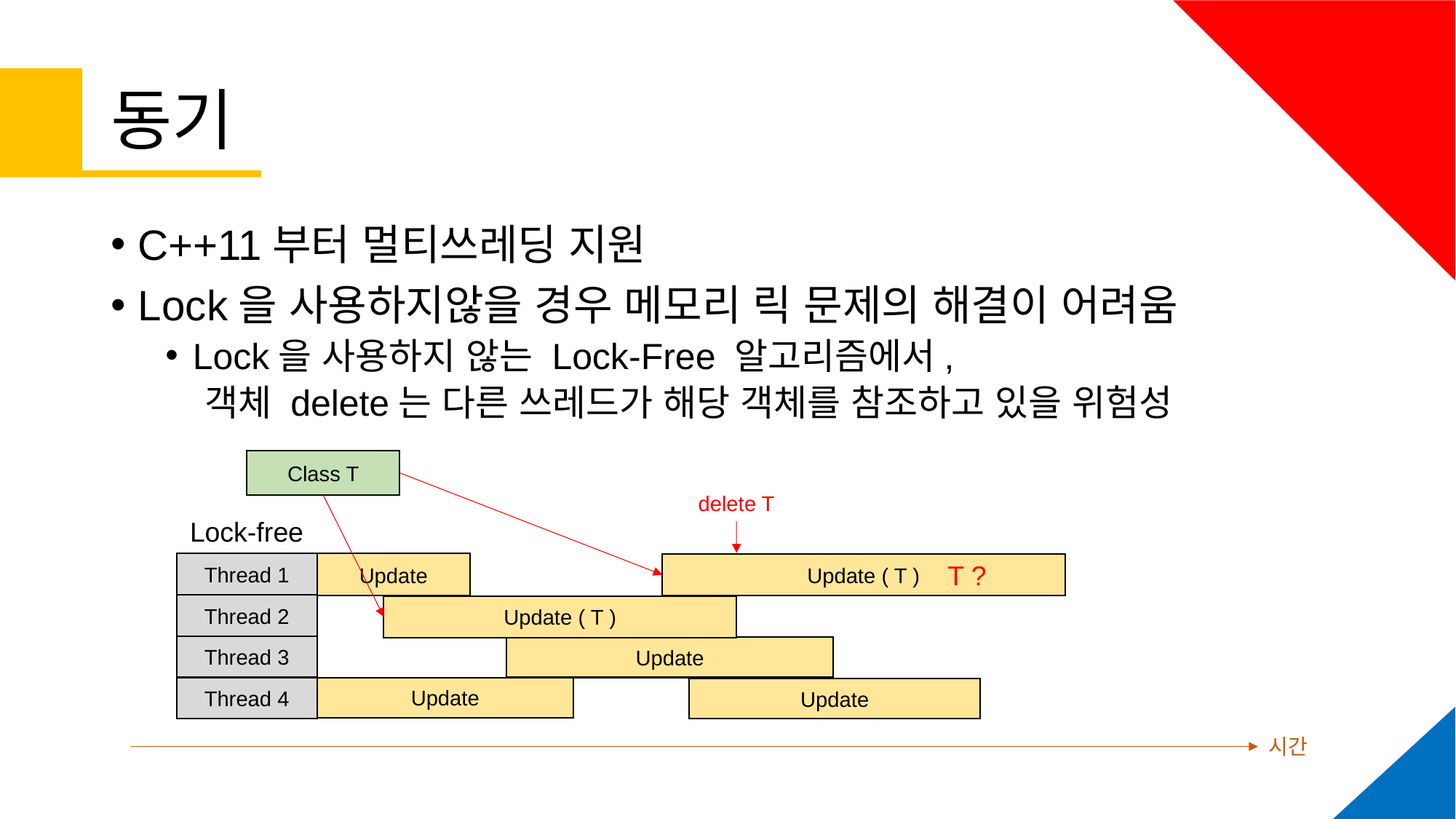

# 동기

C++11부터 멀티쓰레딩 지원
Lock을 사용하지않을 경우 메모리 릭 문제의 해결이 어려움
Lock을 사용하지 않는 Lock-Free 알고리즘에서,
   객체 delete는 다른 쓰레드가 해당 객체를 참조하고 있을 위험성

Class T
delete T
Lock-free
Update
Thread 1
Thread 2
Thread 3
Thread 4
Update ( T )
Update ( T )
Update
Update
Update
T ?

시간